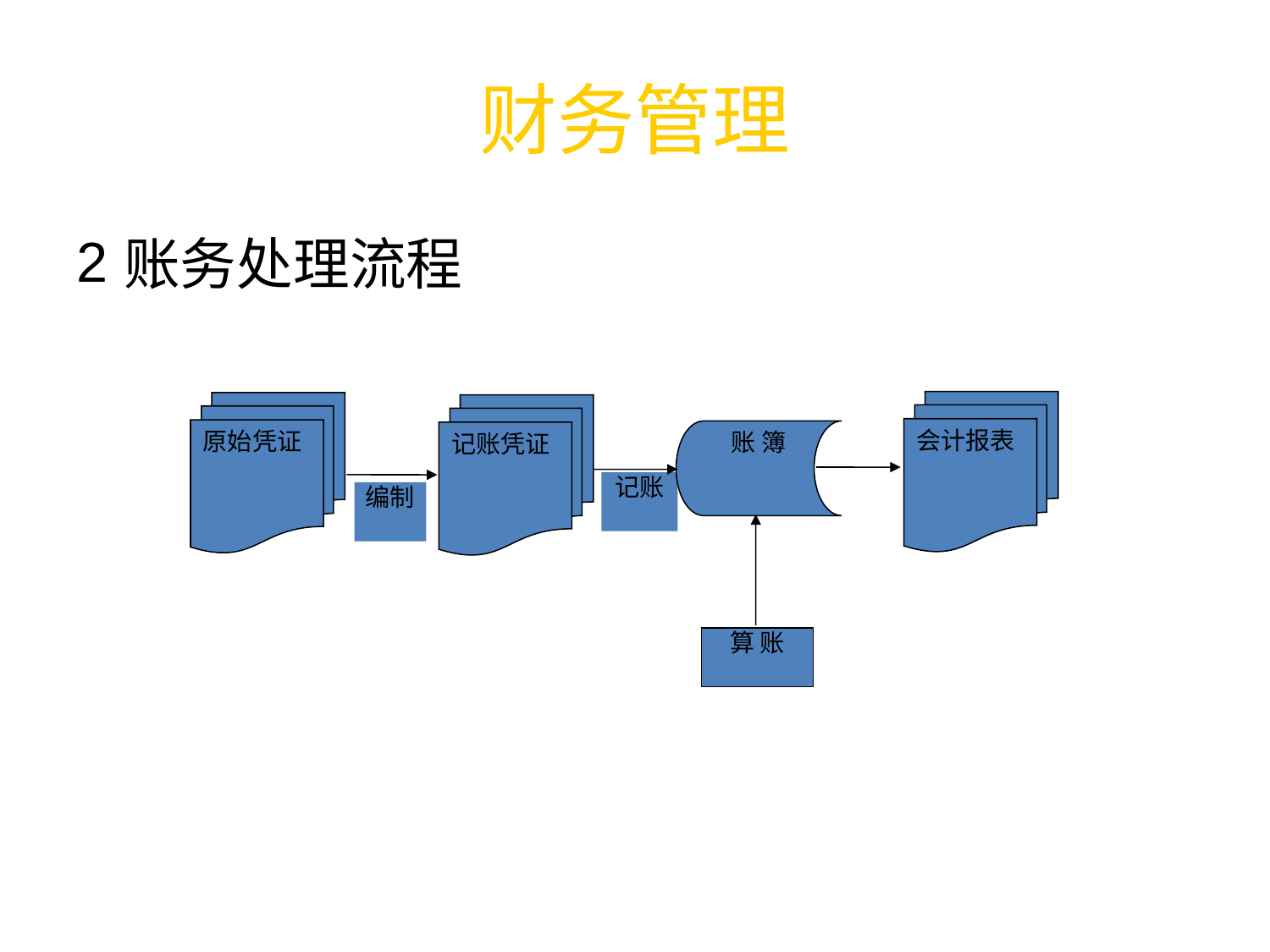

# 财务管理
账务处理流程
会计报表
原始凭证
记账凭证
账 簿

记账

编制

算 账